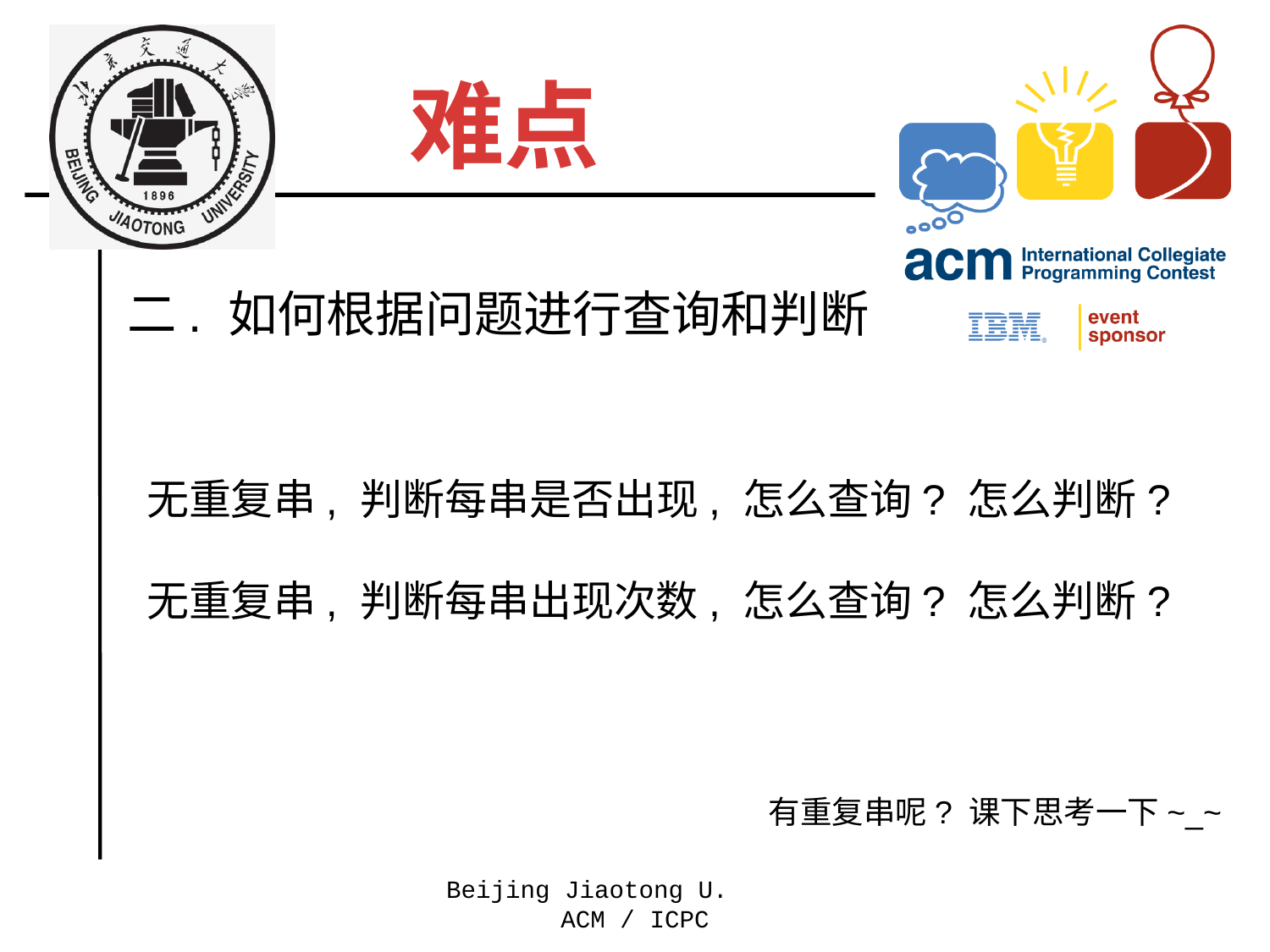

难点
二. 如何根据问题进行查询和判断
无重复串, 判断每串是否出现, 怎么查询? 怎么判断?

无重复串, 判断每串出现次数, 怎么查询? 怎么判断?

有重复串呢? 课下思考一下~_~